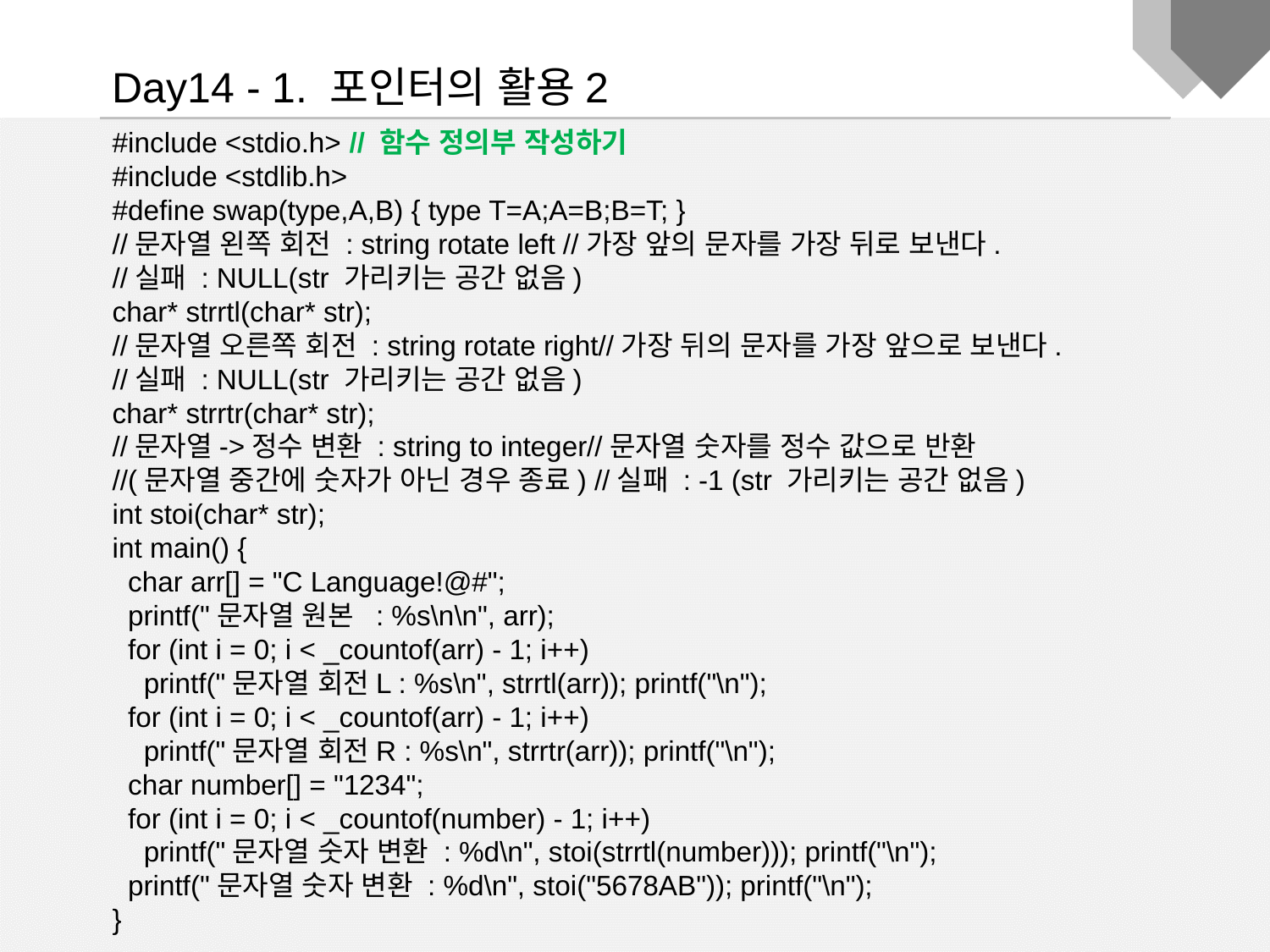

Day14 - 1. 포인터의 활용2
#include <stdio.h> // 함수 정의부 작성하기
#include <stdlib.h>
#define swap(type,A,B) { type T=A;A=B;B=T; }
//문자열 왼쪽 회전 : string rotate left //가장 앞의 문자를 가장 뒤로 보낸다.
//실패 : NULL(str 가리키는 공간 없음)
char* strrtl(char* str);
//문자열 오른쪽 회전 : string rotate right//가장 뒤의 문자를 가장 앞으로 보낸다.
//실패 : NULL(str 가리키는 공간 없음)
char* strrtr(char* str);
//문자열->정수 변환 : string to integer//문자열 숫자를 정수 값으로 반환
//(문자열 중간에 숫자가 아닌 경우 종료) //실패 : -1 (str 가리키는 공간 없음)
int stoi(char* str);
int main() {
  char arr[] = "C Language!@#";
  printf("문자열 원본  : %s\n\n", arr);
  for (int i = 0; i < _countof(arr) - 1; i++)
    printf("문자열 회전L : %s\n", strrtl(arr)); printf("\n");
  for (int i = 0; i < _countof(arr) - 1; i++)
    printf("문자열 회전R : %s\n", strrtr(arr)); printf("\n");
  char number[] = "1234";
  for (int i = 0; i < _countof(number) - 1; i++)
    printf("문자열 숫자 변환 : %d\n", stoi(strrtl(number))); printf("\n");
  printf("문자열 숫자 변환 : %d\n", stoi("5678AB")); printf("\n");
}